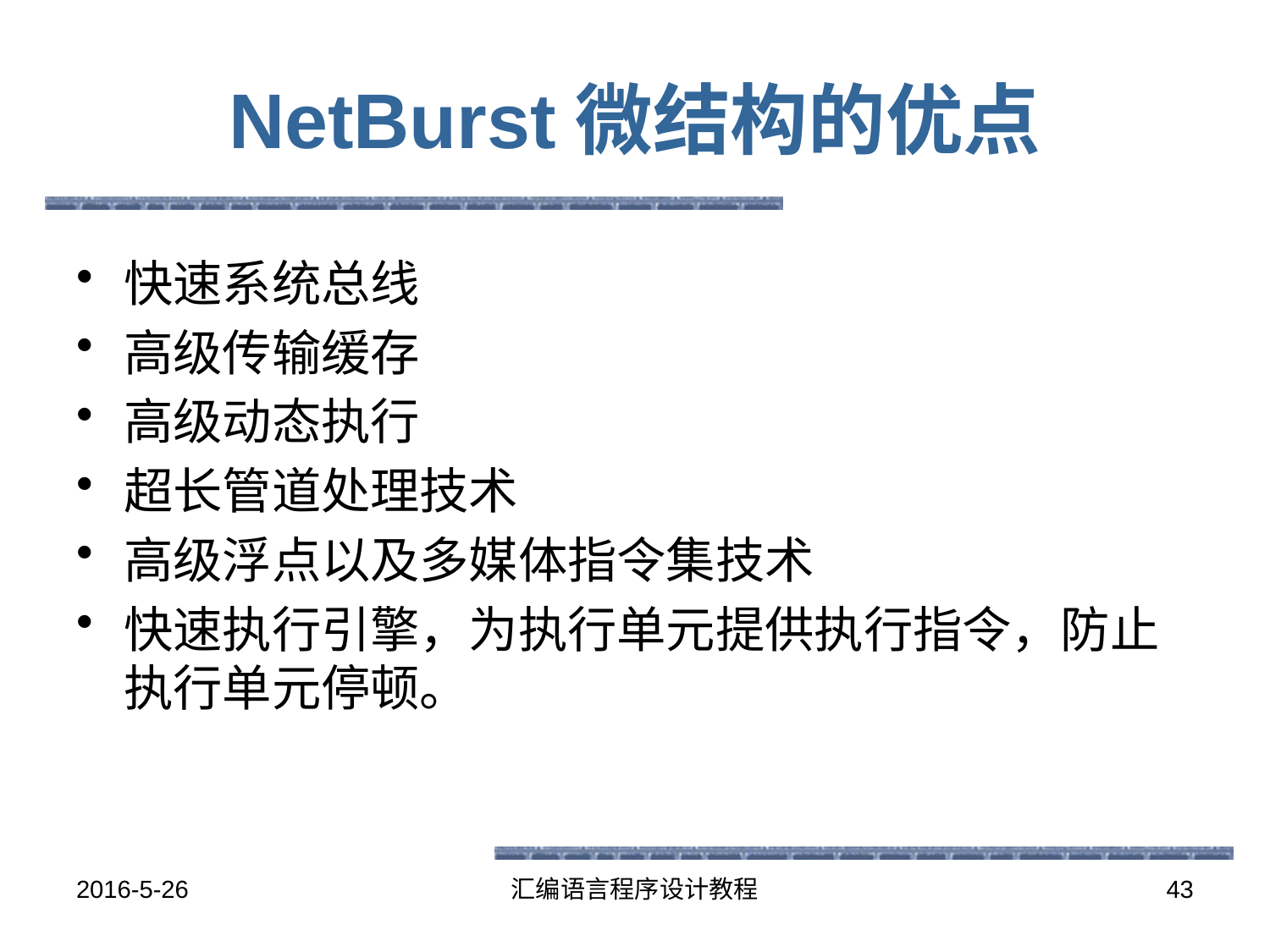

# NetBurst微结构的优点
快速系统总线
高级传输缓存
高级动态执行
超长管道处理技术
高级浮点以及多媒体指令集技术
快速执行引擎，为执行单元提供执行指令，防止执行单元停顿。
2016-5-26
汇编语言程序设计教程
43